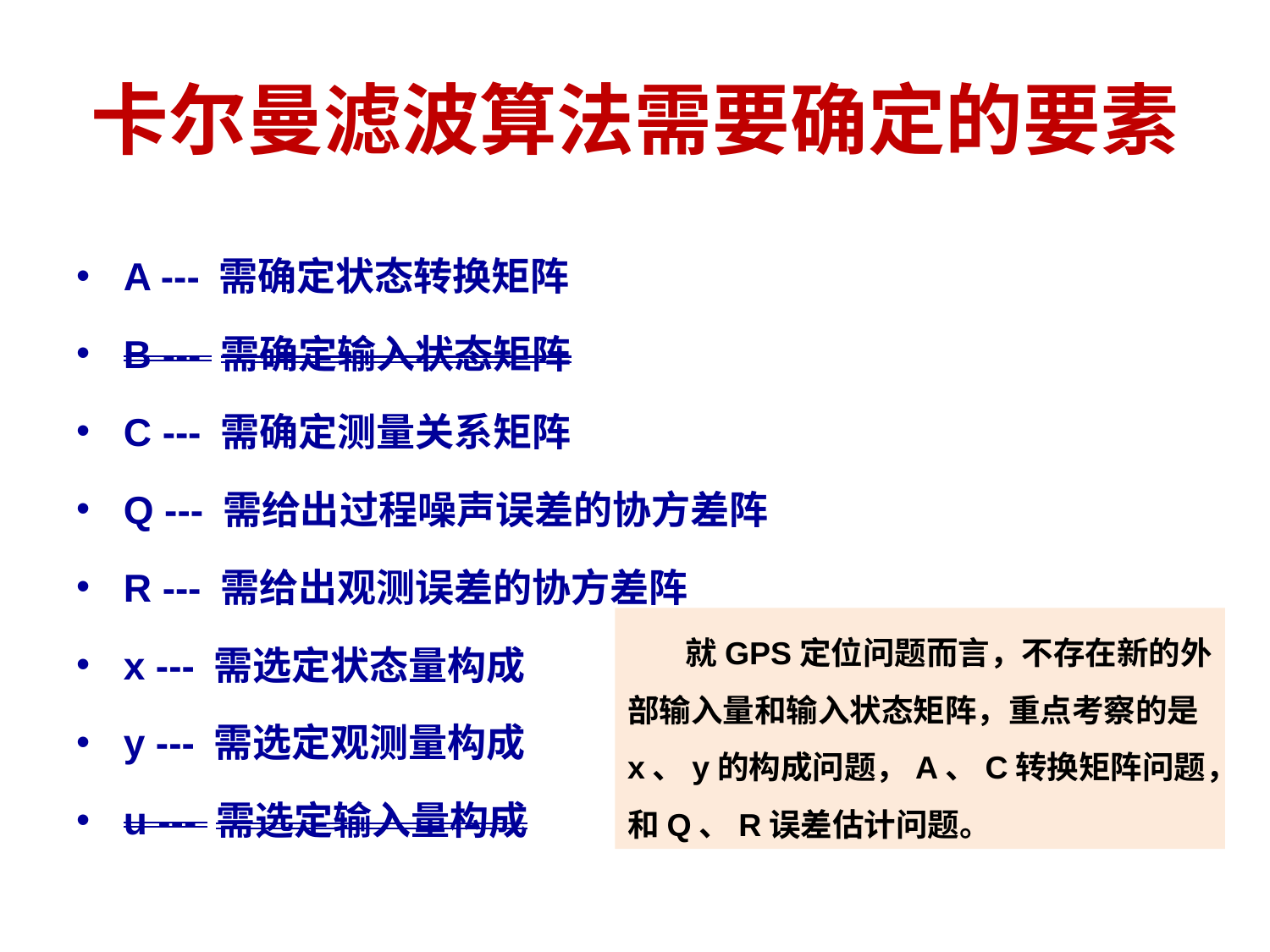

# 卡尔曼滤波算法需要确定的要素
A --- 需确定状态转换矩阵
B --- 需确定输入状态矩阵
C --- 需确定测量关系矩阵
Q --- 需给出过程噪声误差的协方差阵
R --- 需给出观测误差的协方差阵
x --- 需选定状态量构成
y --- 需选定观测量构成
u --- 需选定输入量构成

       就GPS定位问题而言，不存在新的外部输入量和输入状态矩阵，重点考察的是x、y的构成问题，A、C转换矩阵问题，和Q、R误差估计问题。